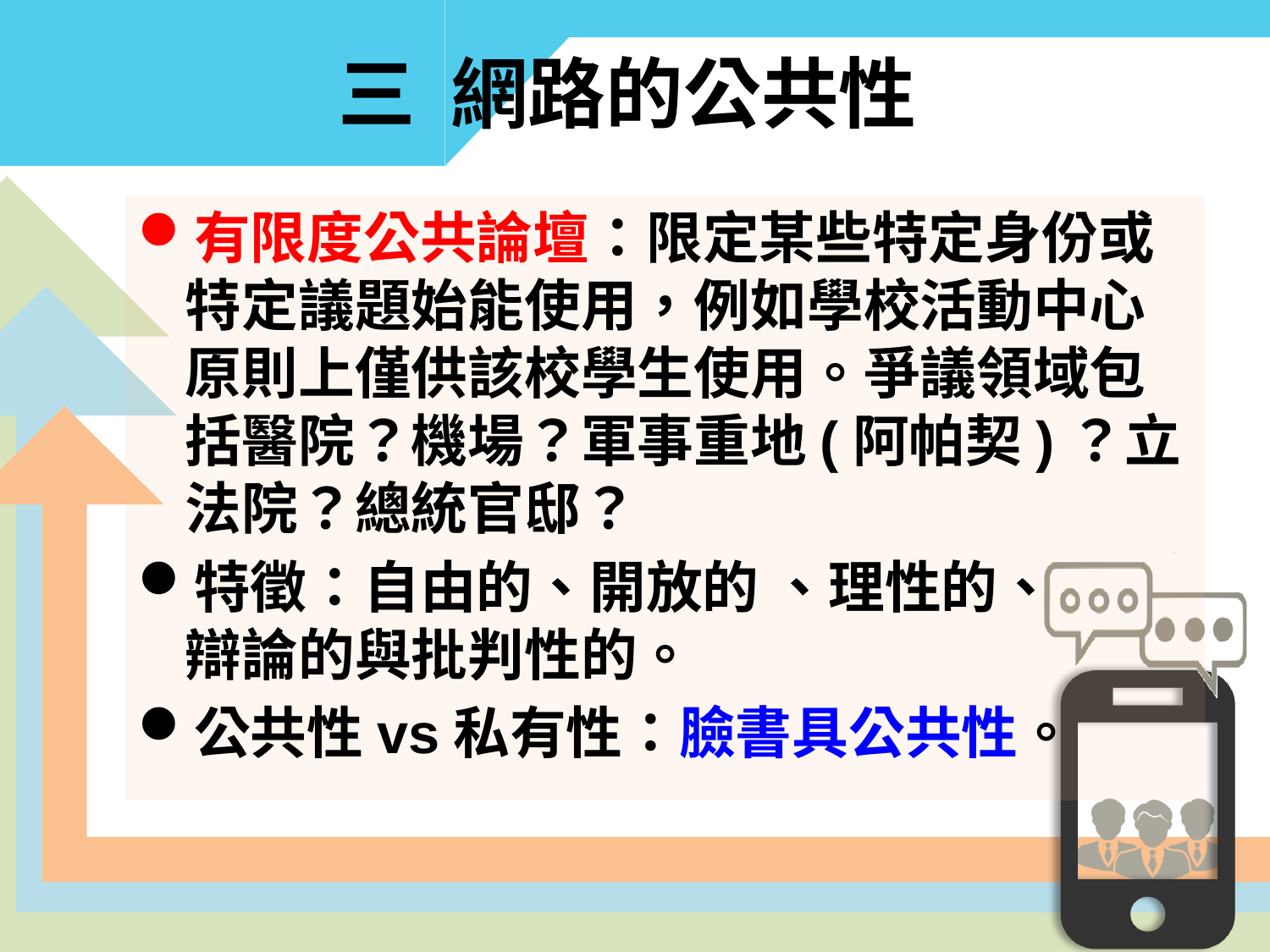

# 三  網路的公共性
有限度公共論壇：限定某些特定身份或特定議題始能使用，例如學校活動中心原則上僅供該校學生使用。爭議領域包括醫院？機場？軍事重地(阿帕契)？立法院？總統官邸？
特徵：自由的、開放的 、理性的、       辯論的與批判性的。
公共性vs私有性：臉書具公共性。